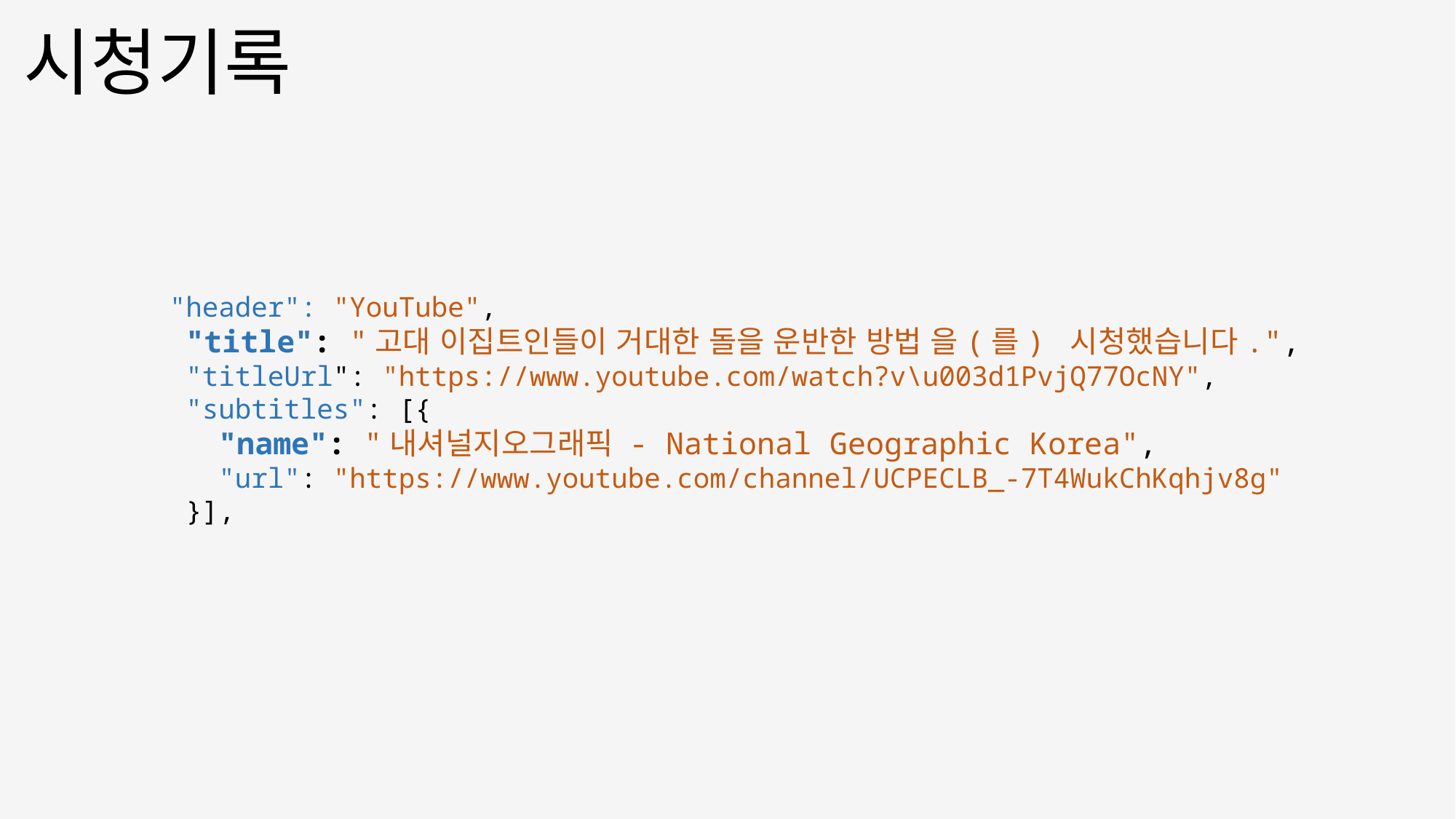

시청기록
 "header": "YouTube",
  "title": "고대 이집트인들이 거대한 돌을 운반한 방법 을(를) 시청했습니다.",
  "titleUrl": "https://www.youtube.com/watch?v\u003d1PvjQ77OcNY",
  "subtitles": [{
    "name": "내셔널지오그래픽 - National Geographic Korea",
    "url": "https://www.youtube.com/channel/UCPECLB_-7T4WukChKqhjv8g"
  }],